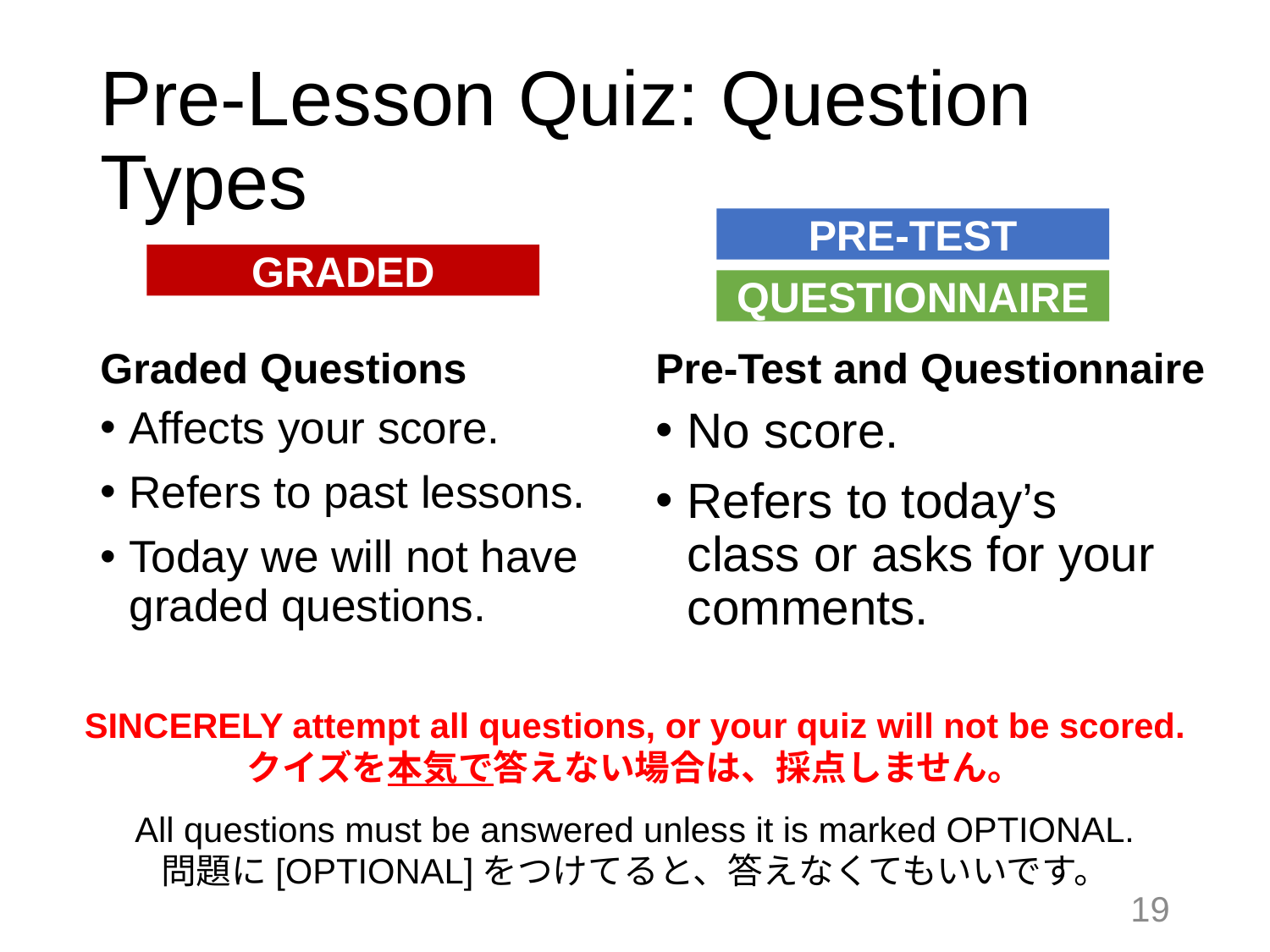

# Pre-Lesson Quiz: Question Types
PRE-TEST
GRADED
QUESTIONNAIRE
Graded Questions
Pre-Test and Questionnaire
Affects your score.
Refers to past lessons.
Today we will not have graded questions.
No score.
Refers to today’s class or asks for your comments.
SINCERELY attempt all questions, or your quiz will not be scored.
クイズを本気で答えない場合は、採点しません。

All questions must be answered unless it is marked OPTIONAL.
問題に[OPTIONAL]をつけてると、答えなくてもいいです。
19